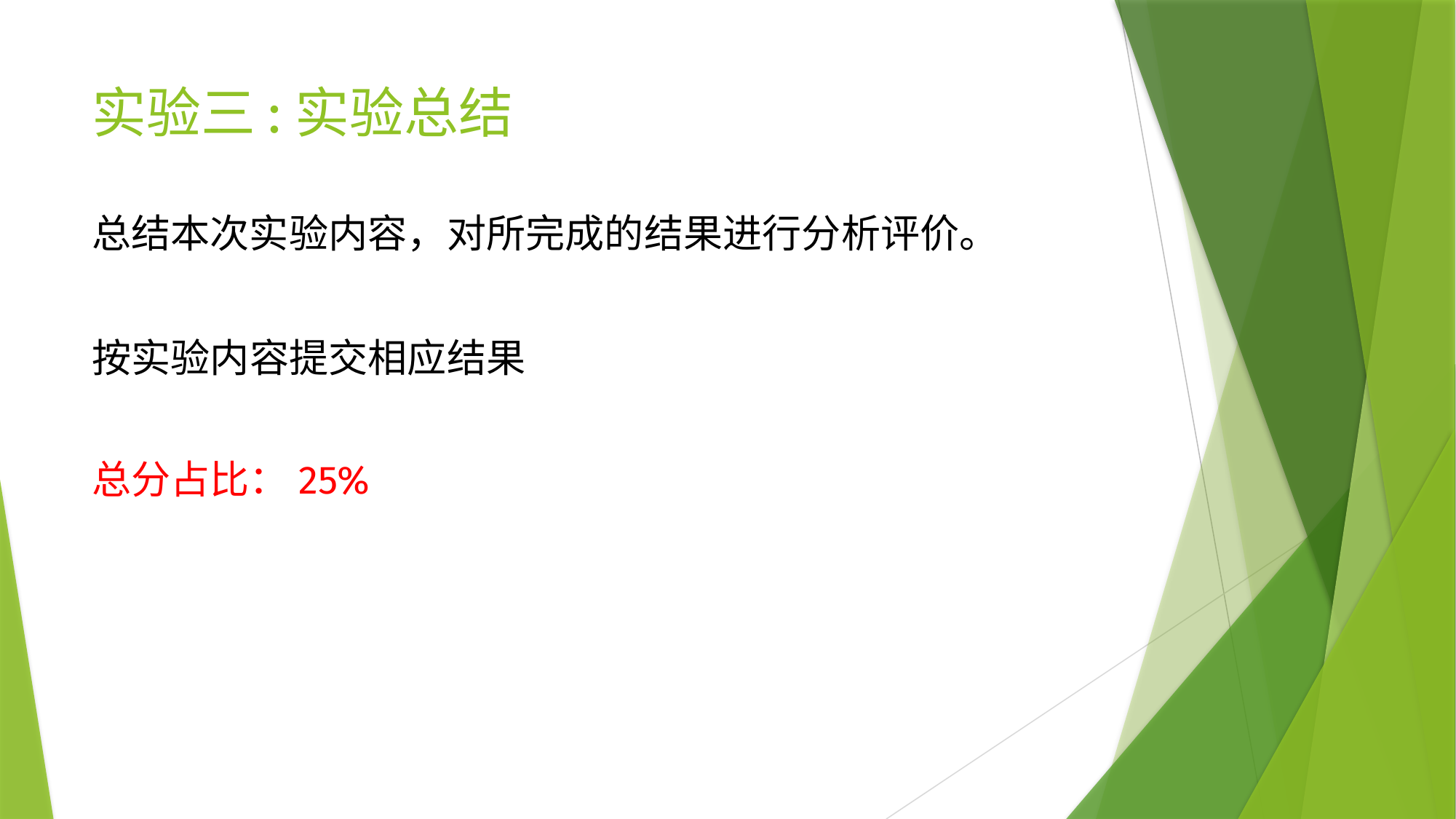

# 实验三:实验总结
总结本次实验内容，对所完成的结果进行分析评价。

按实验内容提交相应结果

总分占比：25%